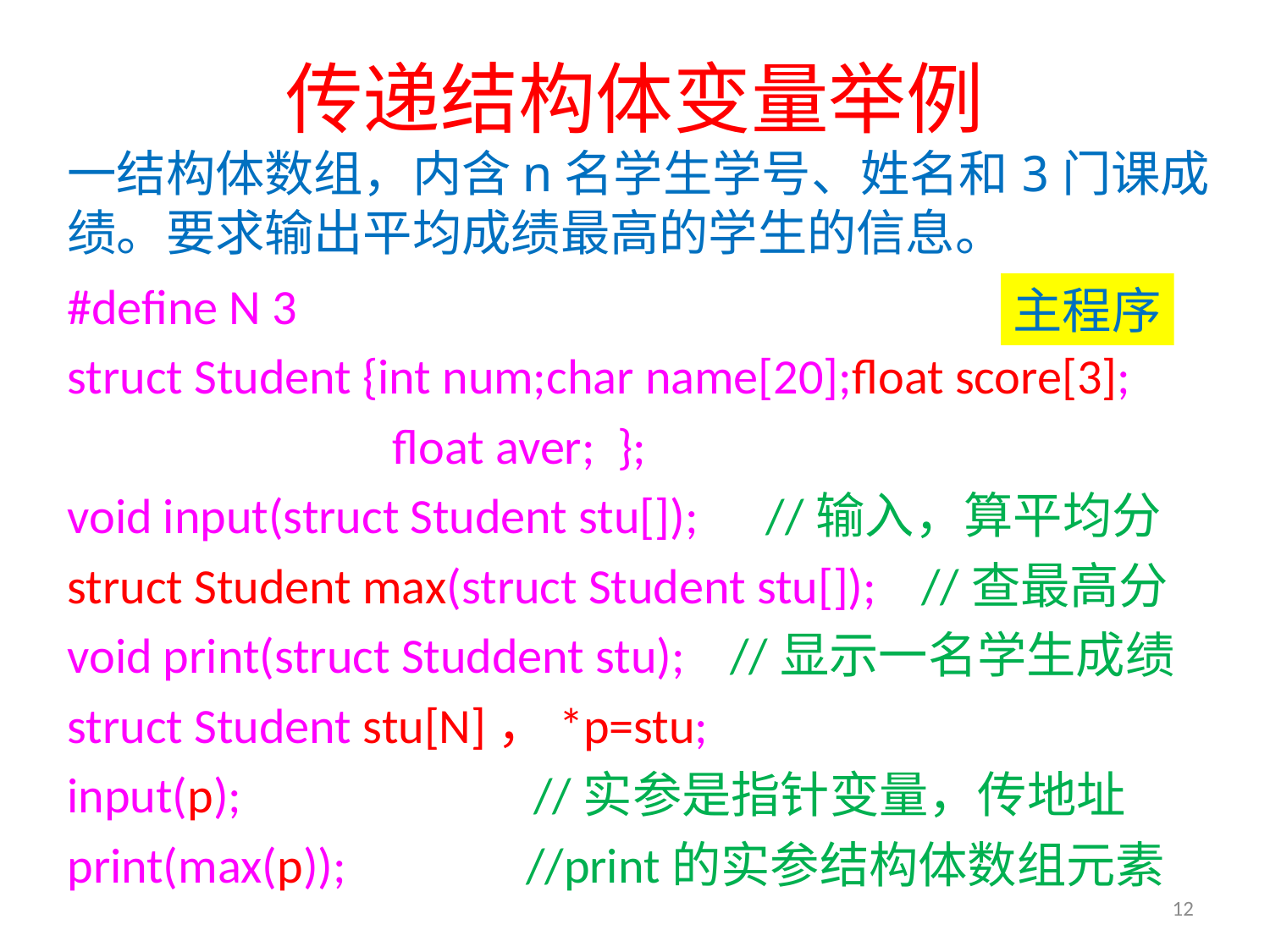

# 传递结构体变量举例
一结构体数组，内含n名学生学号、姓名和3门课成绩。要求输出平均成绩最高的学生的信息。
#define N 3
struct Student {int num;char name[20];float score[3];
                             float aver;  };
void input(struct Student stu[]);      //输入，算平均分
struct Student max(struct Student stu[]);    //查最高分
void print(struct Studdent stu);    //显示一名学生成绩
struct Student stu[N]，*p=stu;
input(p);                          //实参是指针变量，传地址
print(max(p));                //print的实参结构体数组元素
主程序
12